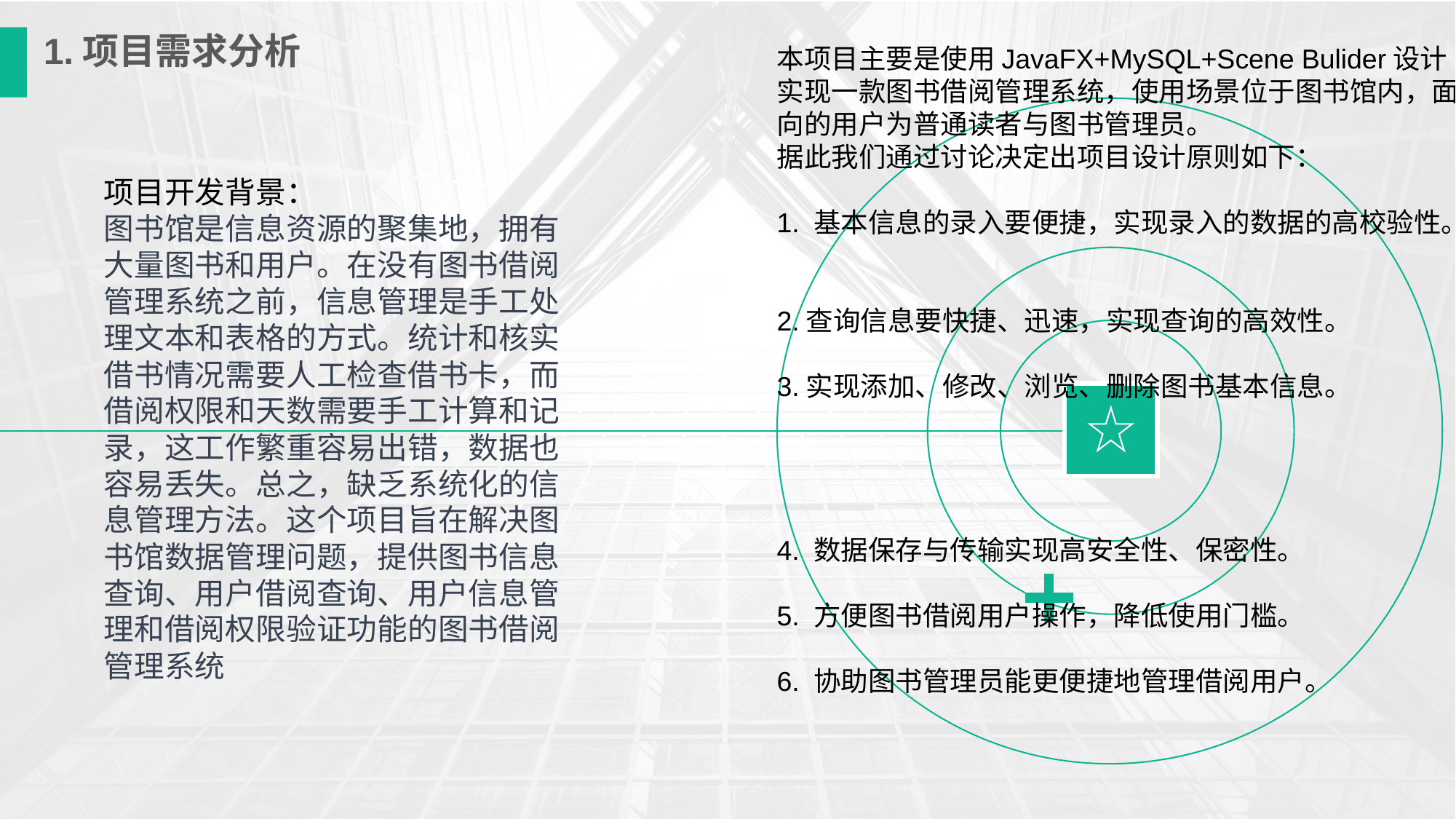

1.项目需求分析
本项目主要是使用JavaFX+MySQL+Scene Bulider设计实现一款图书借阅管理系统，使用场景位于图书馆内，面向的用户为普通读者与图书管理员。
据此我们通过讨论决定出项目设计原则如下：

1. 基本信息的录入要便捷，实现录入的数据的高校验性。

2.查询信息要快捷、迅速，实现查询的高效性。

3.实现添加、修改、浏览、删除图书基本信息。

4. 数据保存与传输实现高安全性、保密性。

5. 方便图书借阅用户操作，降低使用门槛。

6. 协助图书管理员能更便捷地管理借阅用户。

项目开发背景：
图书馆是信息资源的聚集地，拥有大量图书和用户。在没有图书借阅管理系统之前，信息管理是手工处理文本和表格的方式。统计和核实借书情况需要人工检查借书卡，而借阅权限和天数需要手工计算和记录，这工作繁重容易出错，数据也容易丢失。总之，缺乏系统化的信息管理方法。这个项目旨在解决图书馆数据管理问题，提供图书信息查询、用户借阅查询、用户信息管理和借阅权限验证功能的图书借阅管理系统